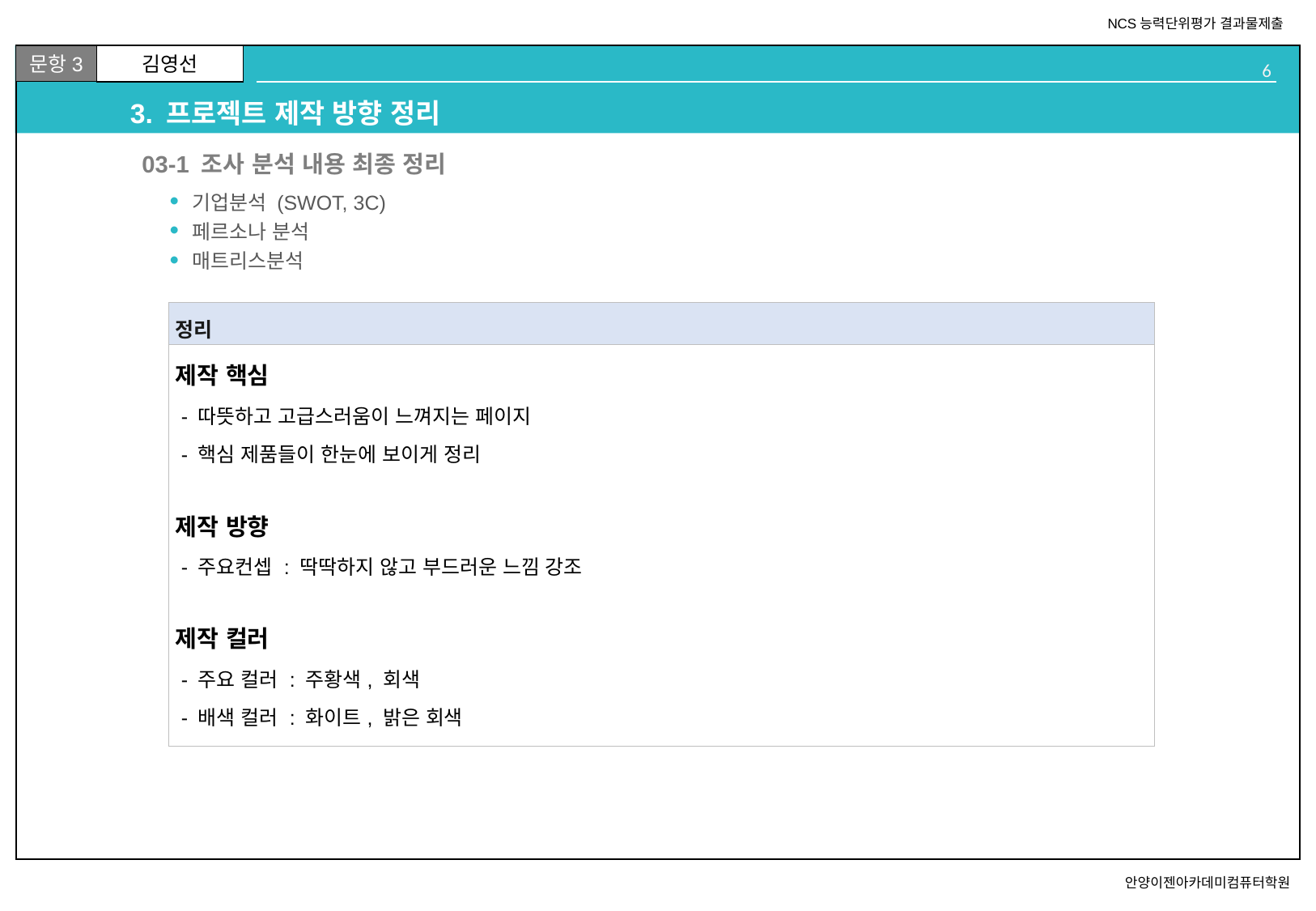

# 3. 프로젝트 제작 방향 정리
02
03-1 조사 분석 내용 최종 정리
기업분석 (SWOT, 3C)
페르소나 분석
매트리스분석
| 정리 |
| --- |
| 제작 핵심 - 따뜻하고 고급스러움이 느껴지는 페이지 - 핵심 제품들이 한눈에 보이게 정리 제작 방향 - 주요컨셉 : 딱딱하지 않고 부드러운 느낌 강조 제작 컬러 - 주요 컬러 : 주황색, 회색 - 배색 컬러 : 화이트, 밝은 회색 |